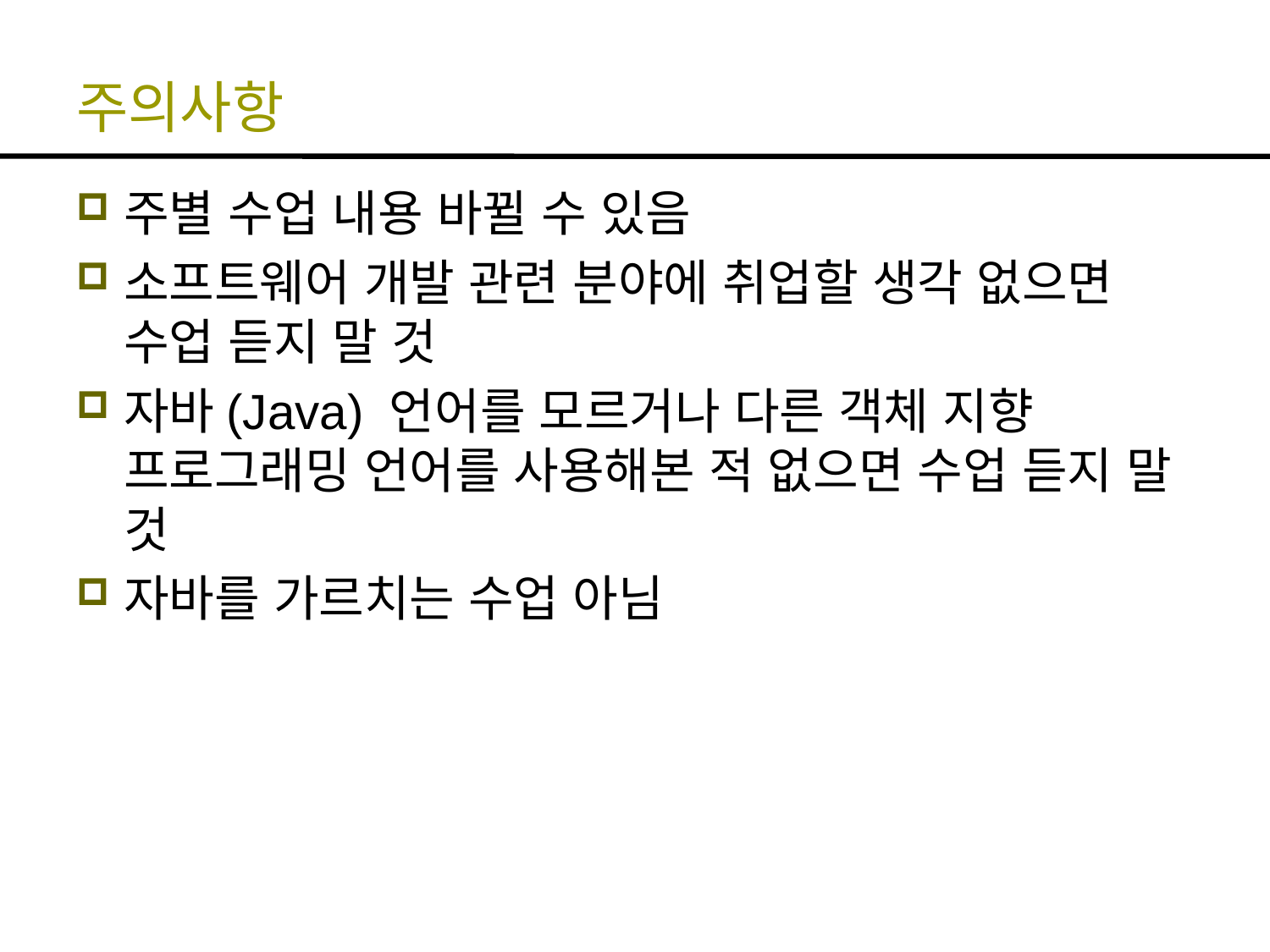

# 주의사항
주별 수업 내용 바뀔 수 있음
소프트웨어 개발 관련 분야에 취업할 생각 없으면 수업 듣지 말 것
자바(Java) 언어를 모르거나 다른 객체 지향 프로그래밍 언어를 사용해본 적 없으면 수업 듣지 말 것
자바를 가르치는 수업 아님